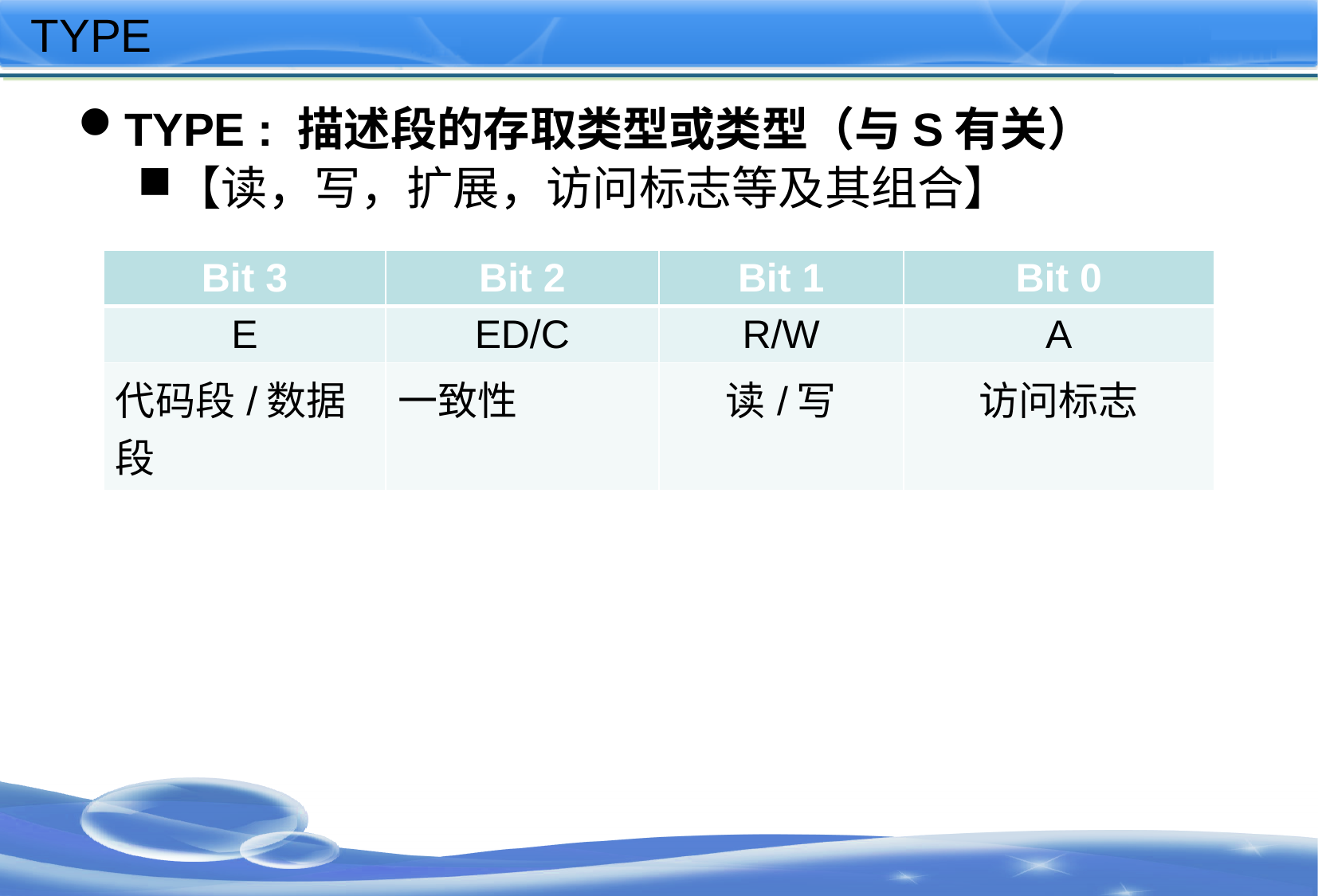

# TYPE
TYPE : 描述段的存取类型或类型（与S有关）
【读，写，扩展，访问标志等及其组合】

| Bit 3 | Bit 2 | Bit 1 | Bit 0 |
| --- | --- | --- | --- |
| E | ED/C | R/W | A |
| 代码段/数据段 | 一致性 | 读/写 | 访问标志 |